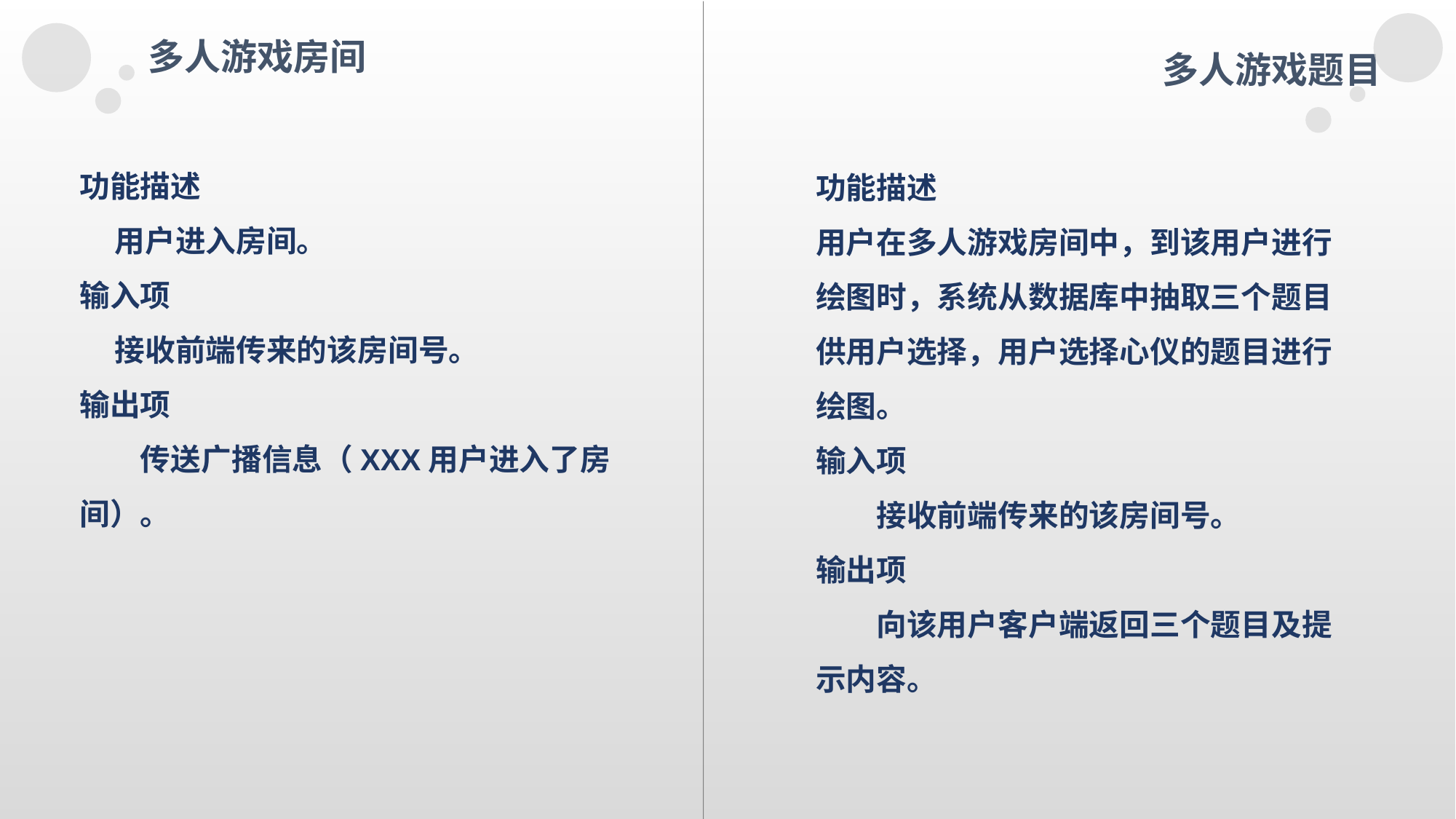

多人游戏房间
多人游戏题目

功能描述
    用户进入房间。
输入项
    接收前端传来的该房间号。
输出项
　　传送广播信息（XXX用户进入了房间）。

功能描述
用户在多人游戏房间中，到该用户进行绘图时，系统从数据库中抽取三个题目供用户选择，用户选择心仪的题目进行绘图。
输入项
　　接收前端传来的该房间号。
输出项
　　向该用户客户端返回三个题目及提示内容。